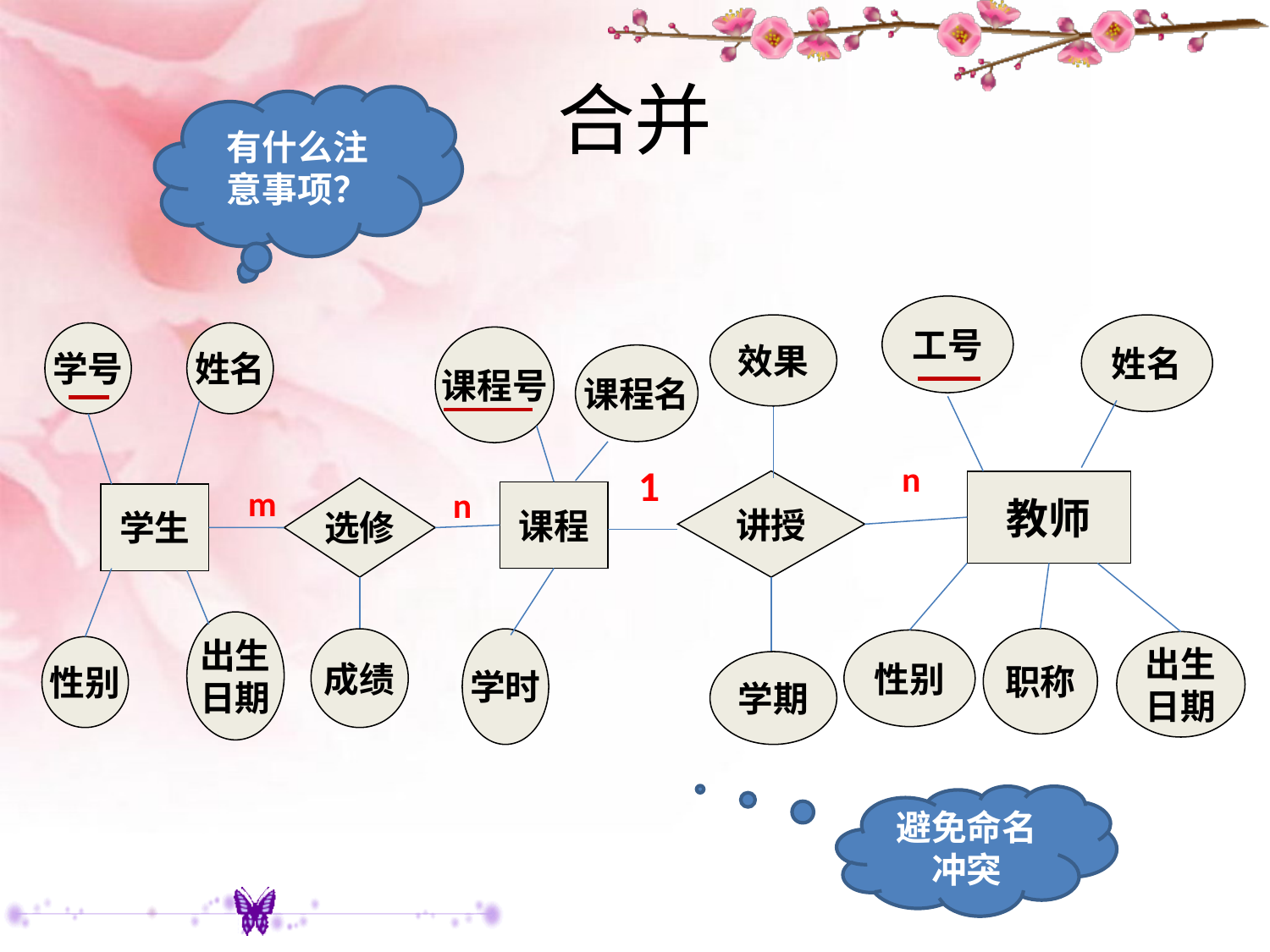

# 合并
有什么注意事项？
工号
姓名
教师
职称
性别
出生
日期
效果
学号
姓名
课程号
课程名
n
1
m
n
讲授
选修
课程
学生
出生
日期
成绩
学时
性别
学期
避免命名冲突